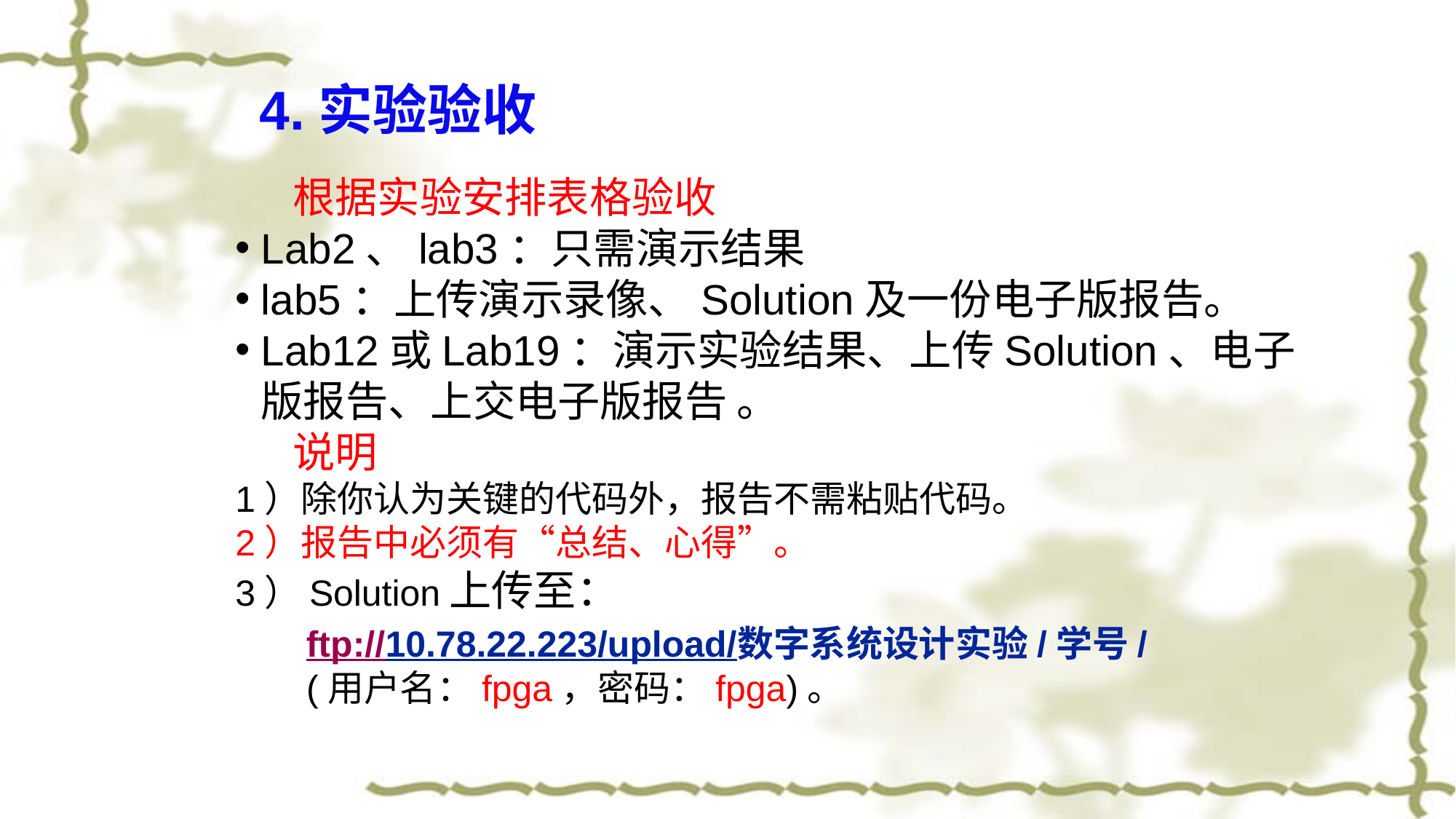

4.实验验收
     根据实验安排表格验收
Lab2、lab3：只需演示结果
lab5：上传演示录像、Solution及一份电子版报告。
Lab12或Lab19：演示实验结果、上传Solution、电子版报告、上交电子版报告 。
     说明
1）除你认为关键的代码外，报告不需粘贴代码。
2）报告中必须有“总结、心得”。
3）Solution上传至：
      ftp://10.78.22.223/upload/数字系统设计实验/学号/
       (用户名：fpga，密码：fpga)。